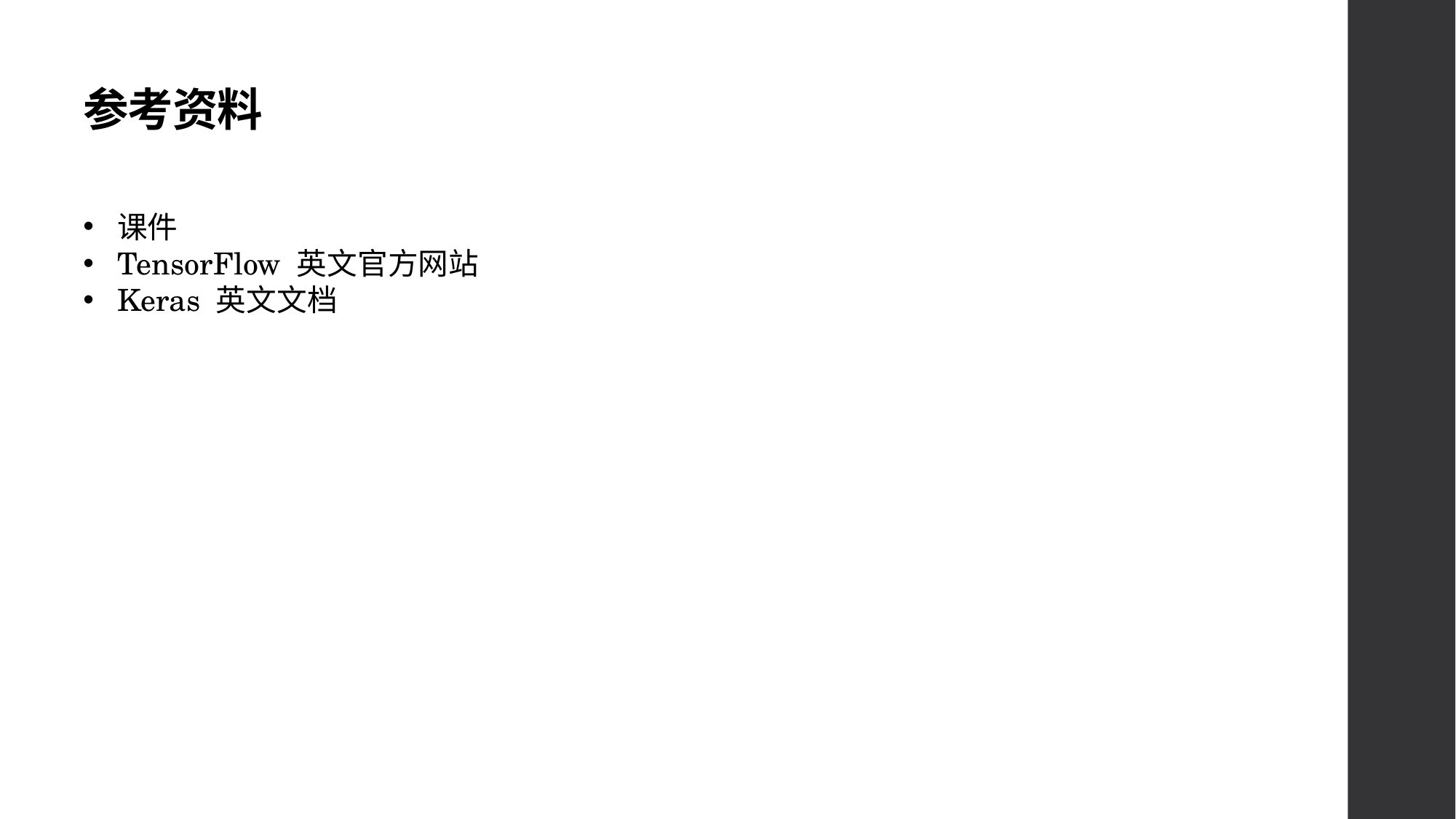

# 参考资料
课件
TensorFlow 英文官方网站
Keras 英文文档